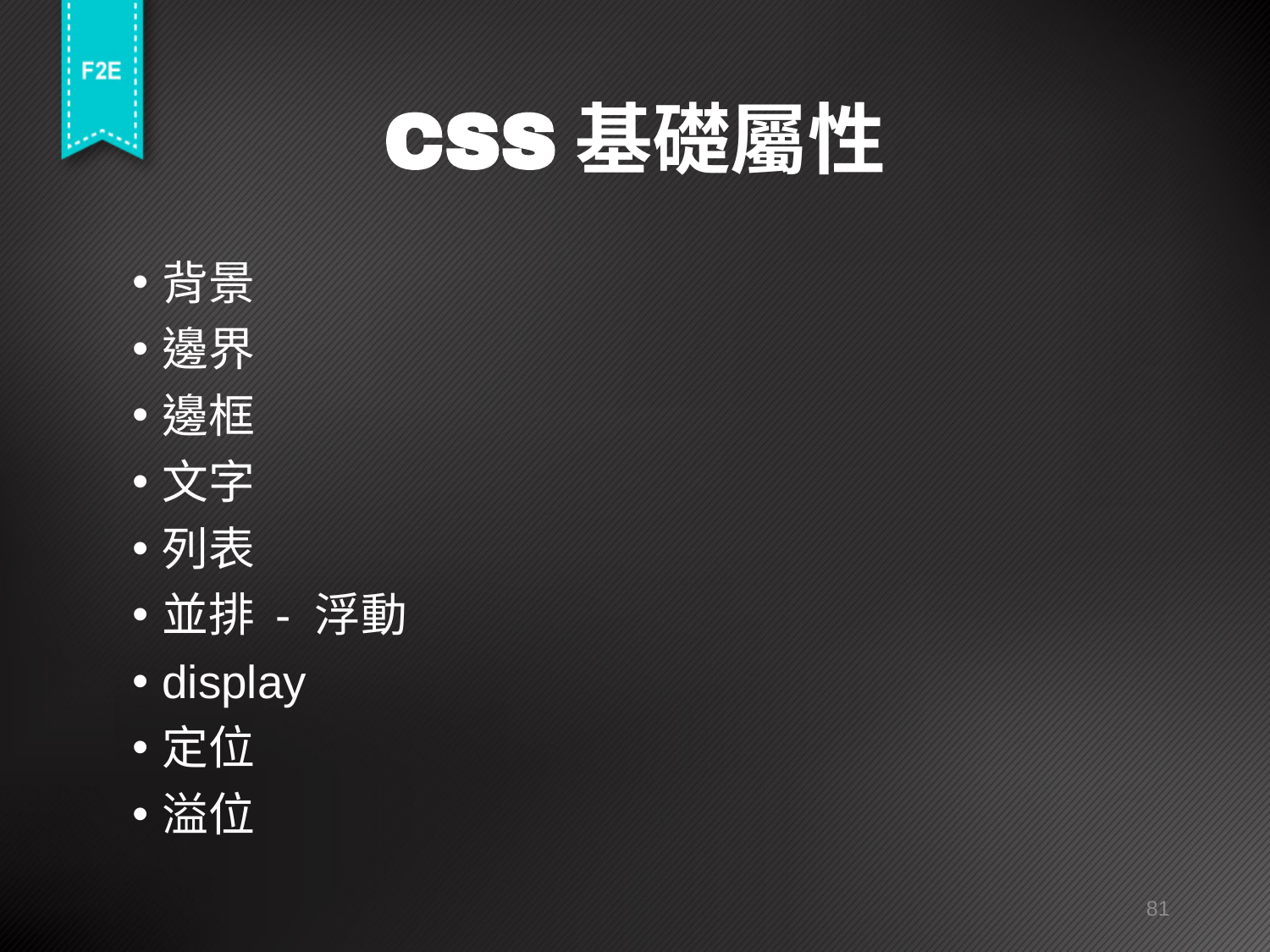

# CSS基礎屬性
背景
邊界
邊框
文字
列表
並排 - 浮動
display
定位
溢位
81